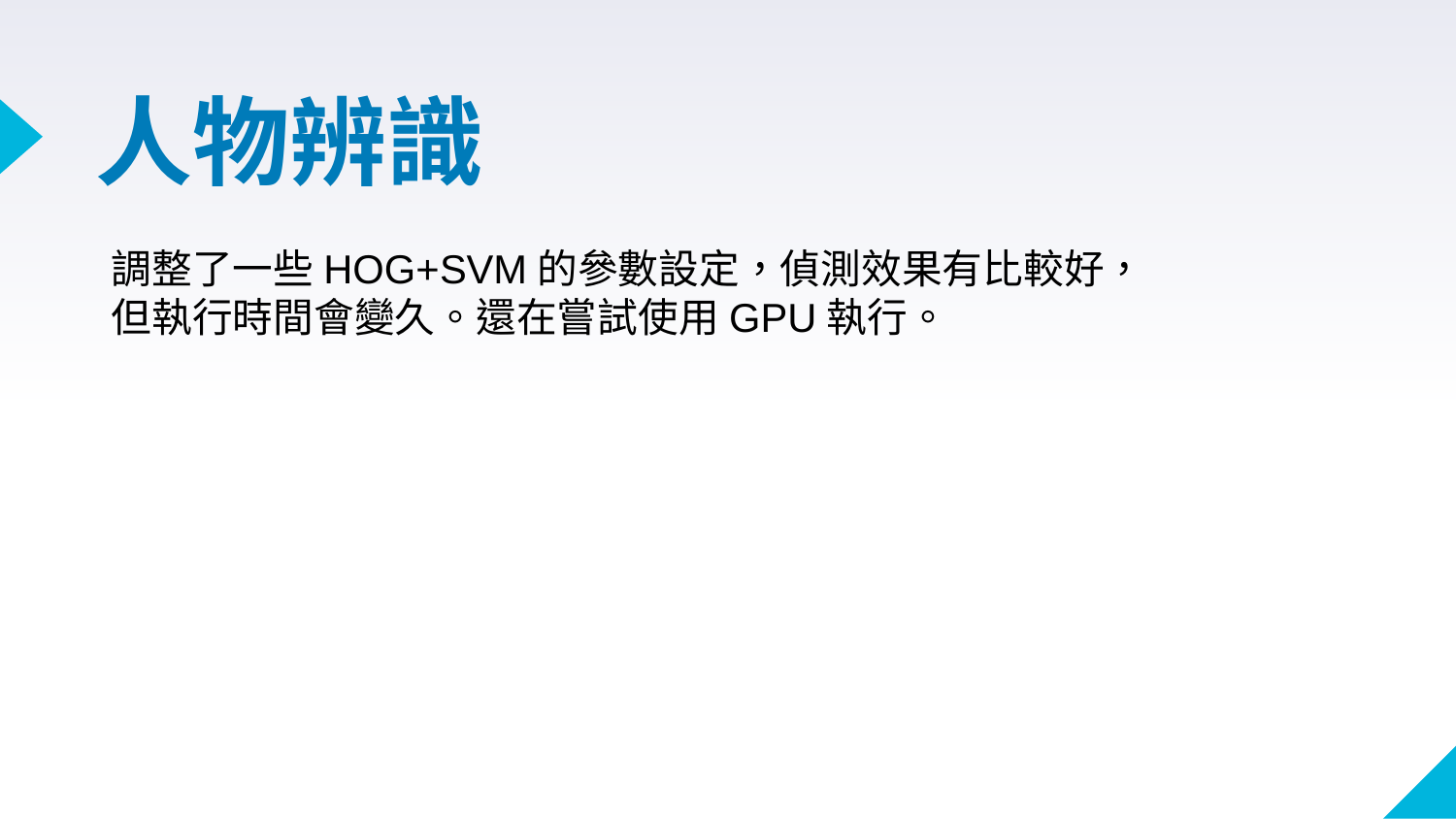

# 人物辨識
調整了一些HOG+SVM的參數設定，偵測效果有比較好，但執行時間會變久。還在嘗試使用GPU執行。